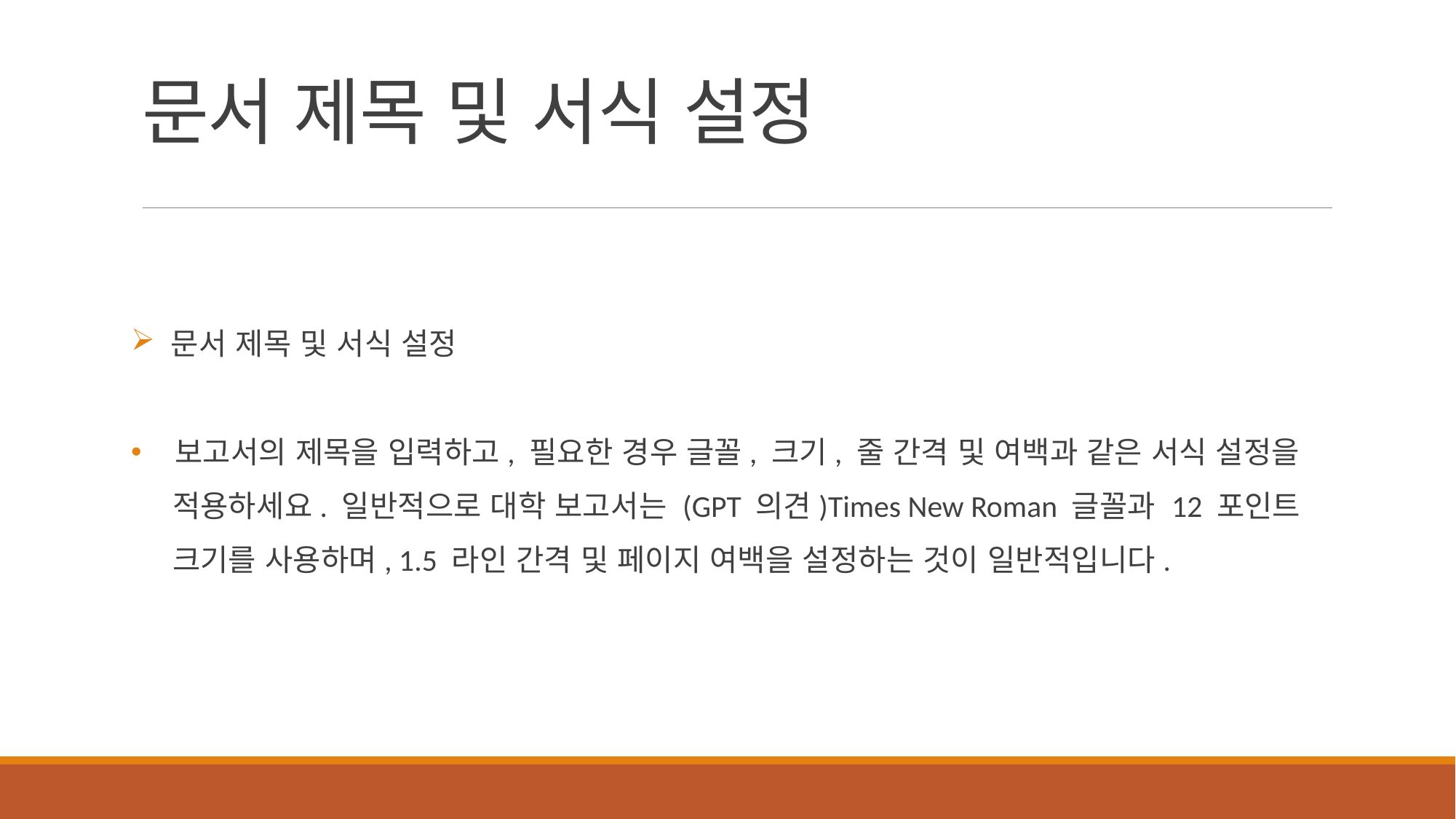

# 문서 제목 및 서식 설정

 문서 제목 및 서식 설정

   보고서의 제목을 입력하고, 필요한 경우 글꼴, 크기, 줄 간격 및 여백과 같은 서식 설정을
    적용하세요. 일반적으로 대학 보고서는 (GPT 의견)Times New Roman 글꼴과 12 포인트
    크기를 사용하며, 1.5 라인 간격 및 페이지 여백을 설정하는 것이 일반적입니다.